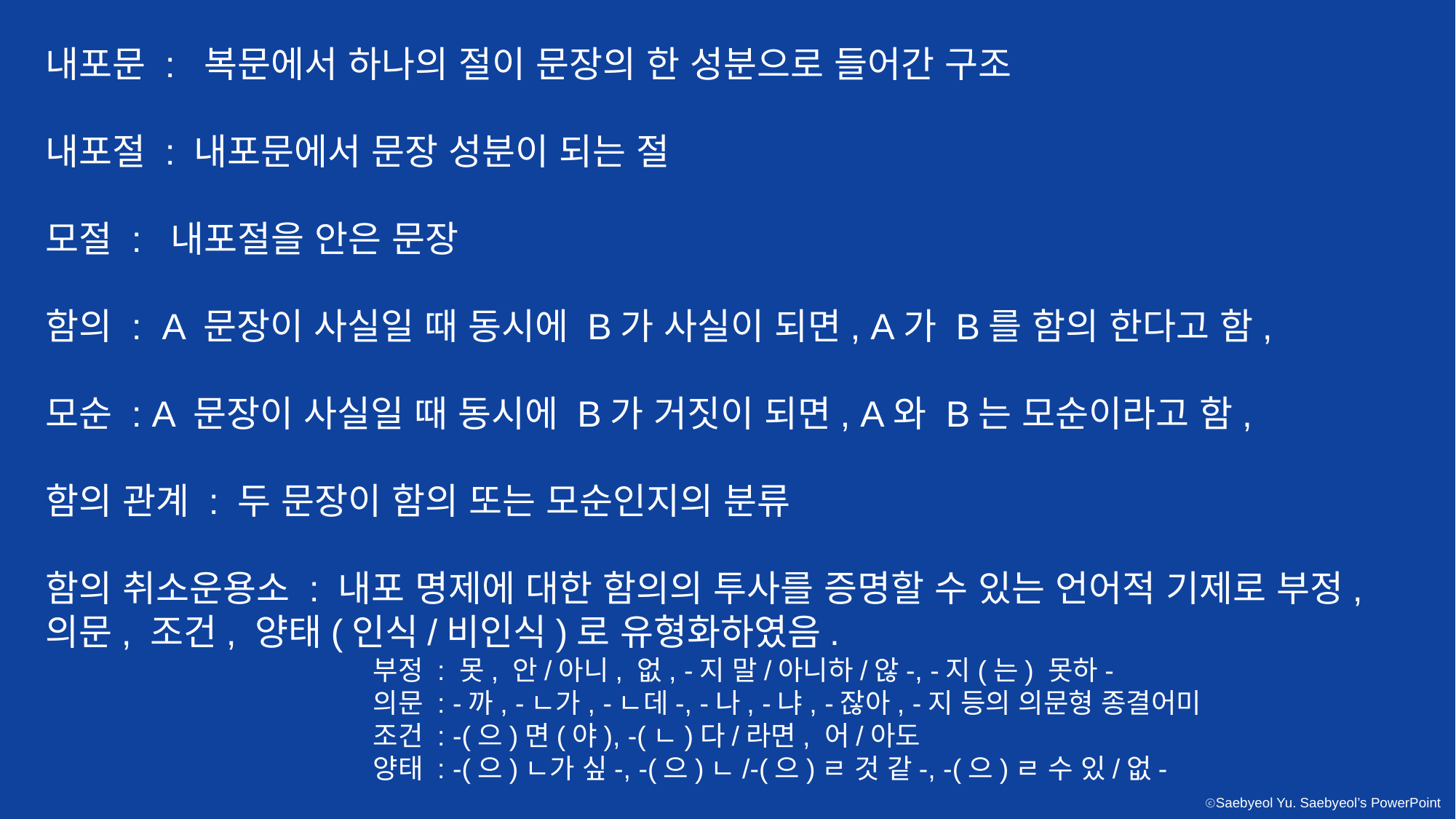

내포문 :  복문에서 하나의 절이 문장의 한 성분으로 들어간 구조

내포절 : 내포문에서 문장 성분이 되는 절

모절 :  내포절을 안은 문장

함의 :  A 문장이 사실일 때 동시에 B가 사실이 되면, A가 B를 함의 한다고 함,

모순 : A 문장이 사실일 때 동시에 B가 거짓이 되면, A와 B는 모순이라고 함,

함의 관계 : 두 문장이 함의 또는 모순인지의 분류

함의 취소운용소 : 내포 명제에 대한 함의의 투사를 증명할 수 있는 언어적 기제로 부정, 의문, 조건, 양태(인식/비인식)로 유형화하였음.
부정 : 못, 안/아니, 없, -지 말/아니하/않-, -지(는) 못하-
의문 : -까, -ㄴ가, -ㄴ데-, -나, -냐, -잖아, -지 등의 의문형 종결어미
조건 : -(으)면(야), -(ㄴ)다/라면, 어/아도
양태 : -(으)ㄴ가 싶-, -(으)ㄴ/-(으)ㄹ 것 같-, -(으)ㄹ 수 있/없-